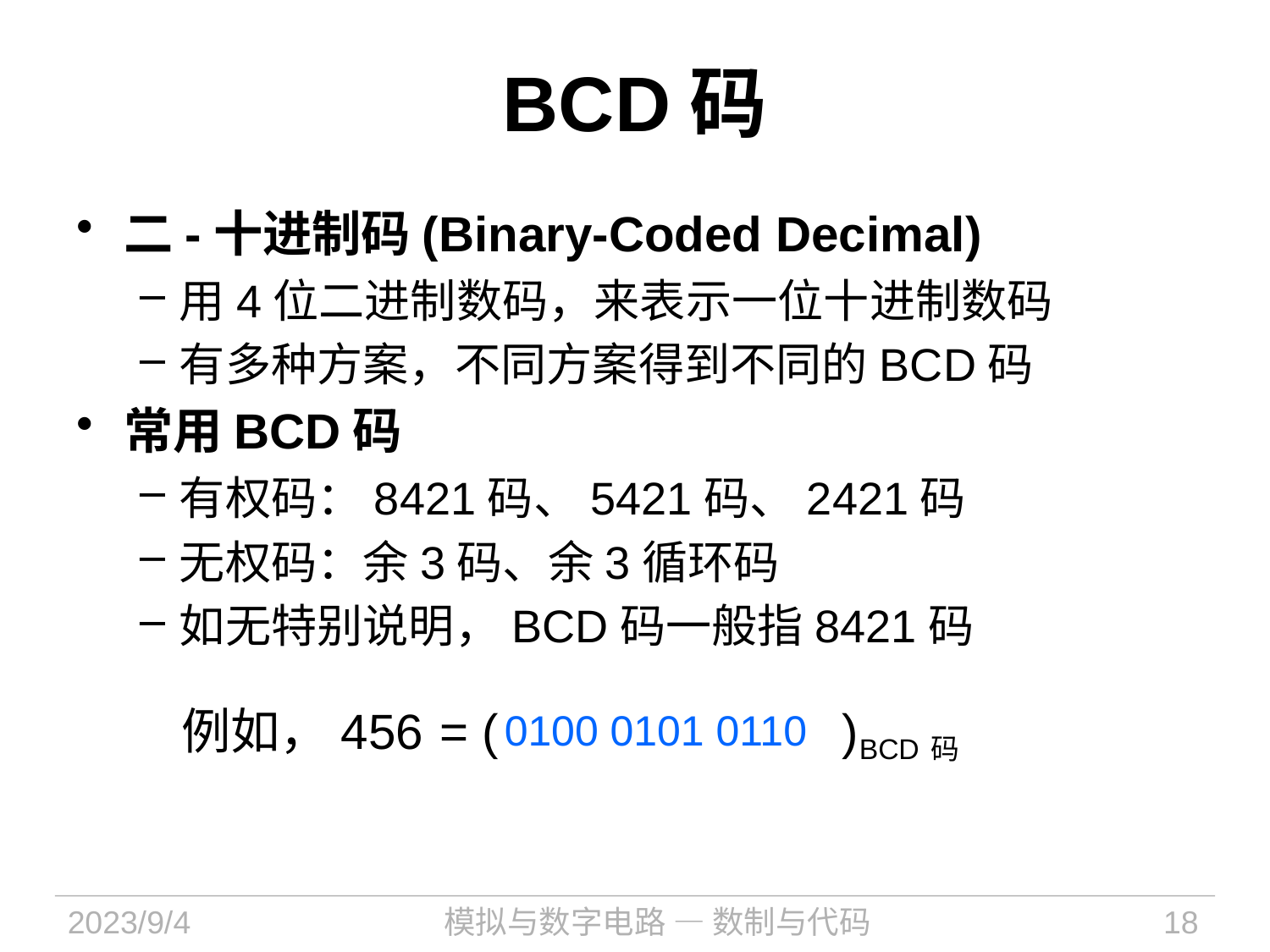

# BCD码
二-十进制码(Binary-Coded Decimal)
用4位二进制数码，来表示一位十进制数码
有多种方案，不同方案得到不同的BCD码
常用BCD码
有权码：8421码、5421码、2421码
无权码：余3码、余3循环码
如无特别说明，BCD码一般指8421码
  例如，456  = (                         )BCD码
0100 0101 0110
2023/9/4
模拟与数字电路 — 数制与代码
18